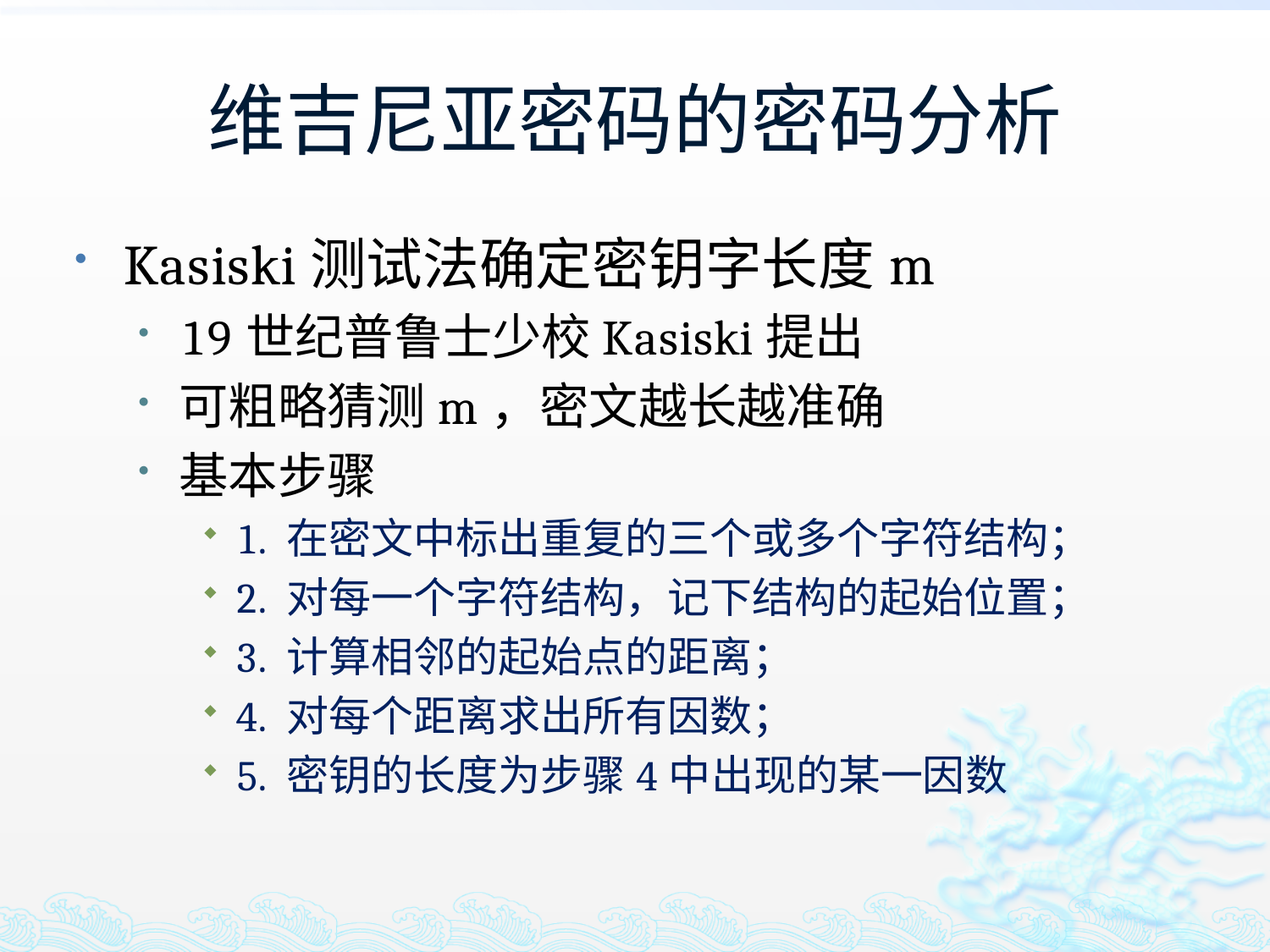

# 维吉尼亚密码的密码分析
Kasiski测试法确定密钥字长度m
19世纪普鲁士少校Kasiski提出
可粗略猜测m，密文越长越准确
基本步骤
1. 在密文中标出重复的三个或多个字符结构；
2. 对每一个字符结构，记下结构的起始位置；
3. 计算相邻的起始点的距离；
4. 对每个距离求出所有因数；
5. 密钥的长度为步骤4中出现的某一因数